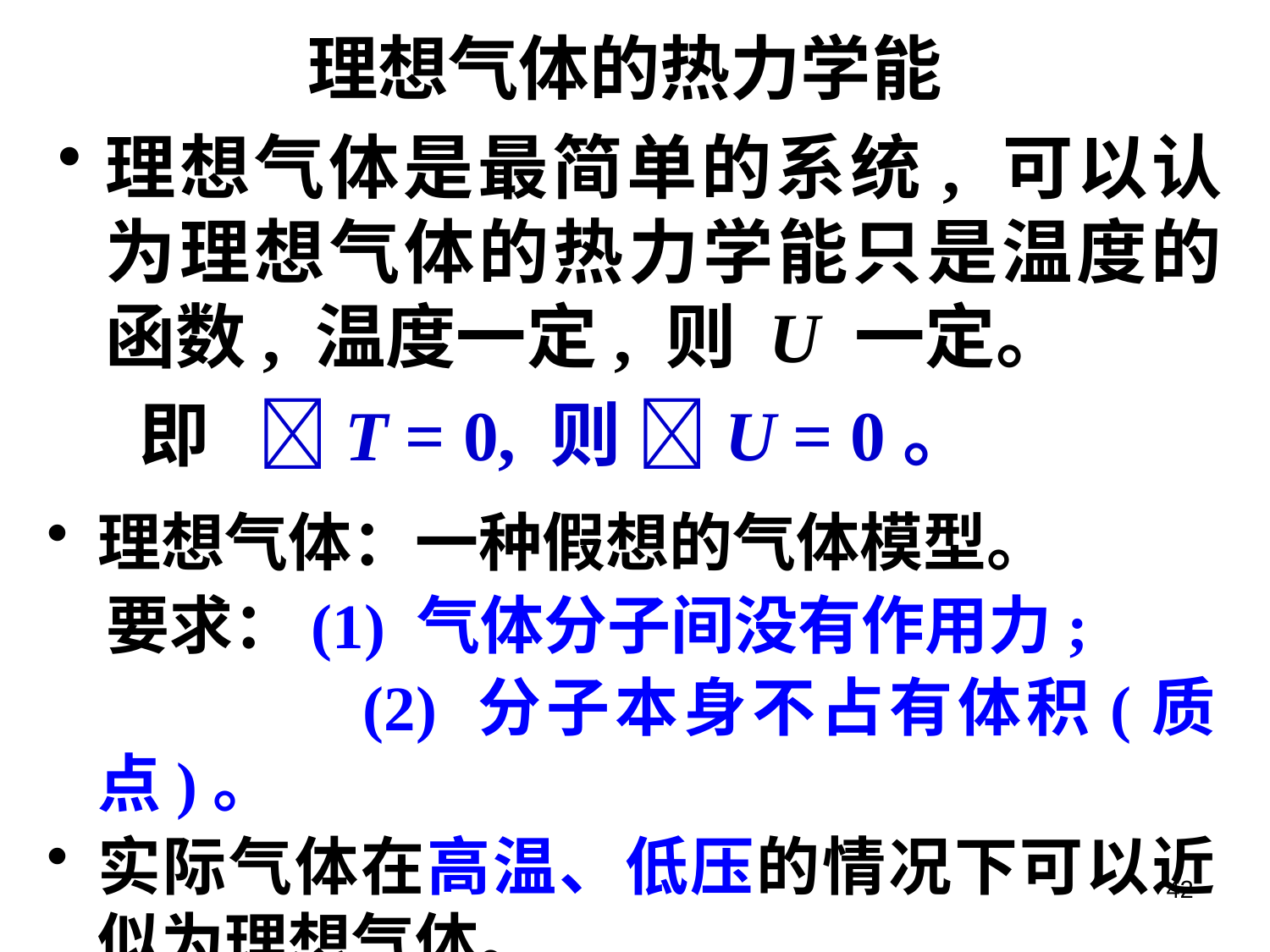

# 理想气体的热力学能
理想气体是最简单的系统, 可以认为理想气体的热力学能只是温度的函数, 温度一定, 则 U 一定。
    即   ΔT = 0, 则 ΔU = 0。
理想气体：一种假想的气体模型。
   要求：(1) 气体分子间没有作用力;
               (2) 分子本身不占有体积(质点)。
实际气体在高温、低压的情况下可以近似为理想气体。
42